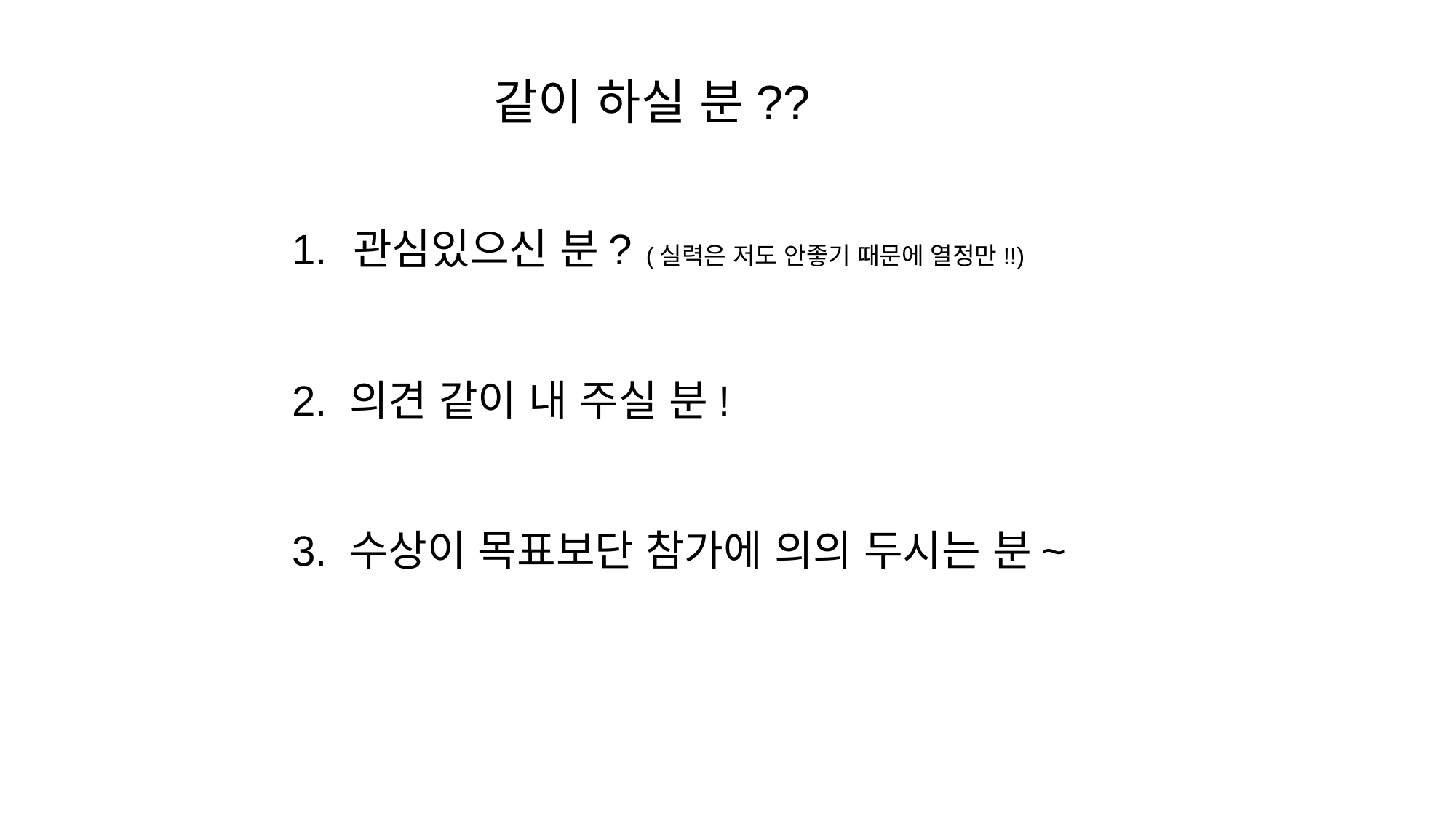

같이 하실 분??
관심있으신 분? (실력은 저도 안좋기 때문에 열정만!!)
2. 의견 같이 내 주실 분!
3. 수상이 목표보단 참가에 의의 두시는 분~